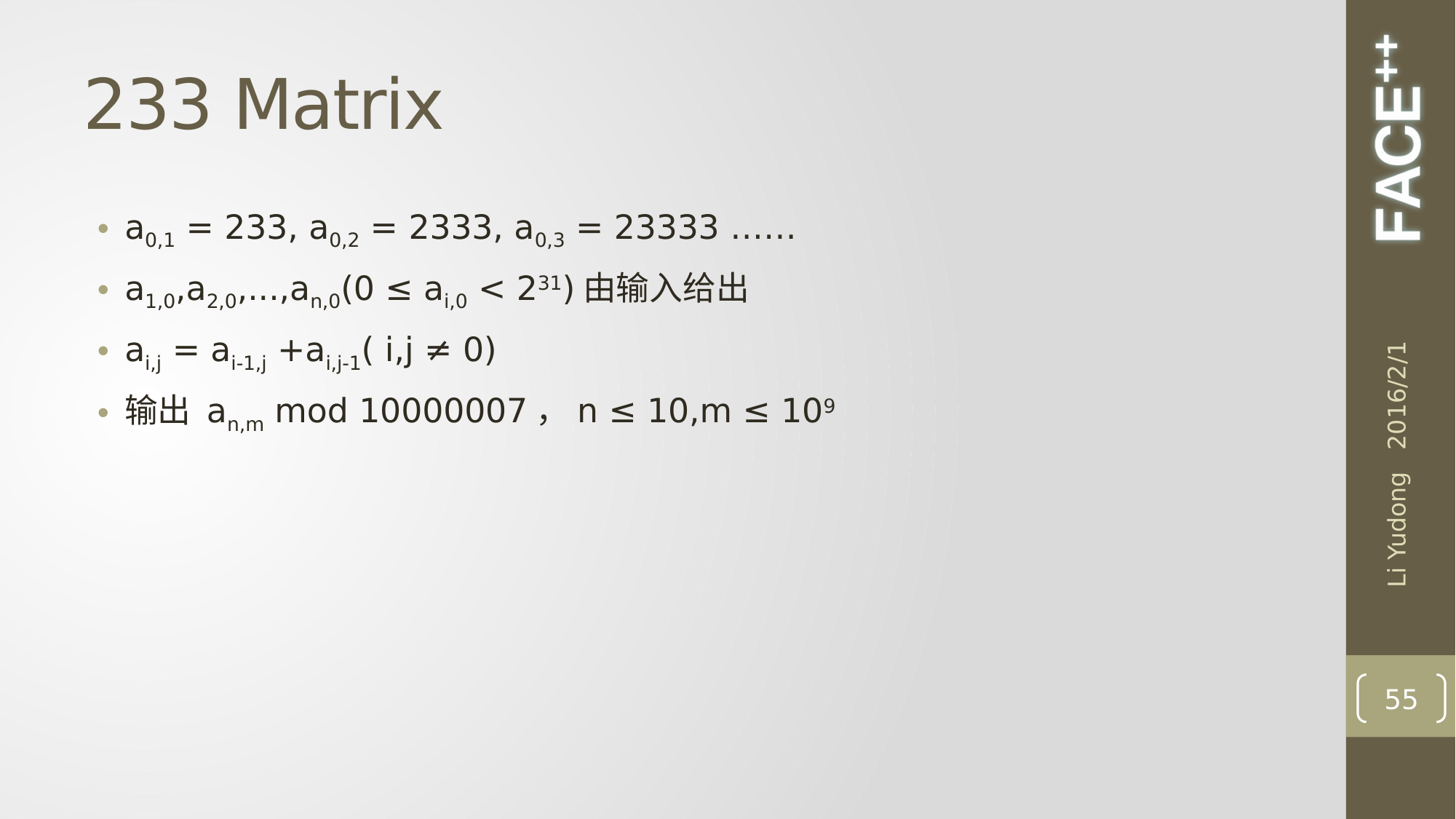

# 233 Matrix
a0,1 = 233, a0,2 = 2333, a0,3 = 23333 ……
a1,0,a2,0,...,an,0(0 ≤ ai,0 < 231)由输入给出
ai,j = ai-1,j +ai,j-1( i,j ≠ 0)
输出 an,m mod 10000007，n ≤ 10,m ≤ 109

2016/2/1
Li Yudong
55